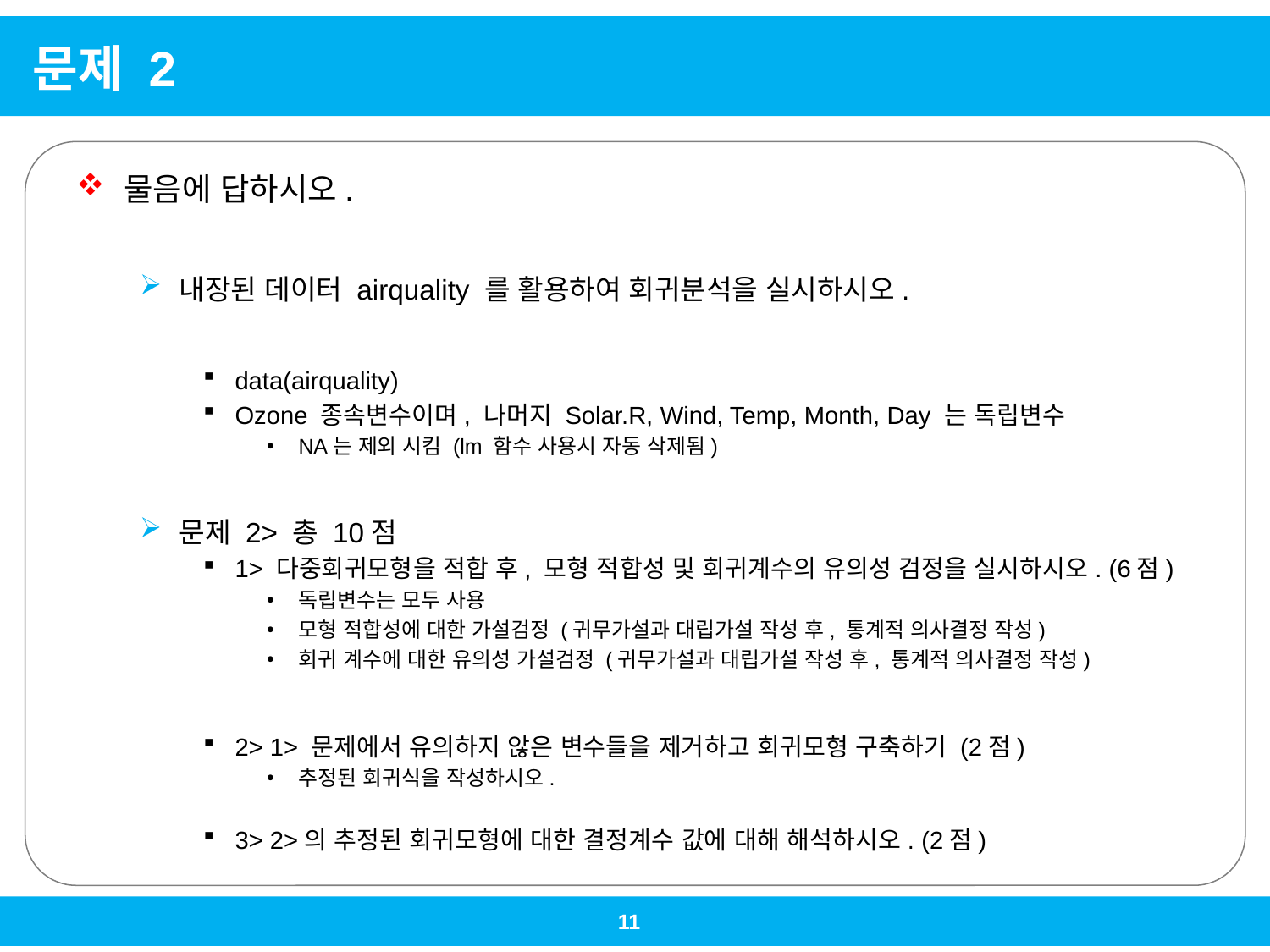

# 문제 2
물음에 답하시오.

내장된 데이터 airquality 를 활용하여 회귀분석을 실시하시오.

data(airquality)
Ozone 종속변수이며, 나머지 Solar.R, Wind, Temp, Month, Day 는 독립변수
NA는 제외 시킴 (lm 함수 사용시 자동 삭제됨)

문제 2> 총 10점
1> 다중회귀모형을 적합 후, 모형 적합성 및 회귀계수의 유의성 검정을 실시하시오. (6점)
독립변수는 모두 사용
모형 적합성에 대한 가설검정 (귀무가설과 대립가설 작성 후, 통계적 의사결정 작성)
회귀 계수에 대한 유의성 가설검정 (귀무가설과 대립가설 작성 후, 통계적 의사결정 작성)

2> 1> 문제에서 유의하지 않은 변수들을 제거하고 회귀모형 구축하기 (2점)
추정된 회귀식을 작성하시오.

3> 2>의 추정된 회귀모형에 대한 결정계수 값에 대해 해석하시오. (2점)

11